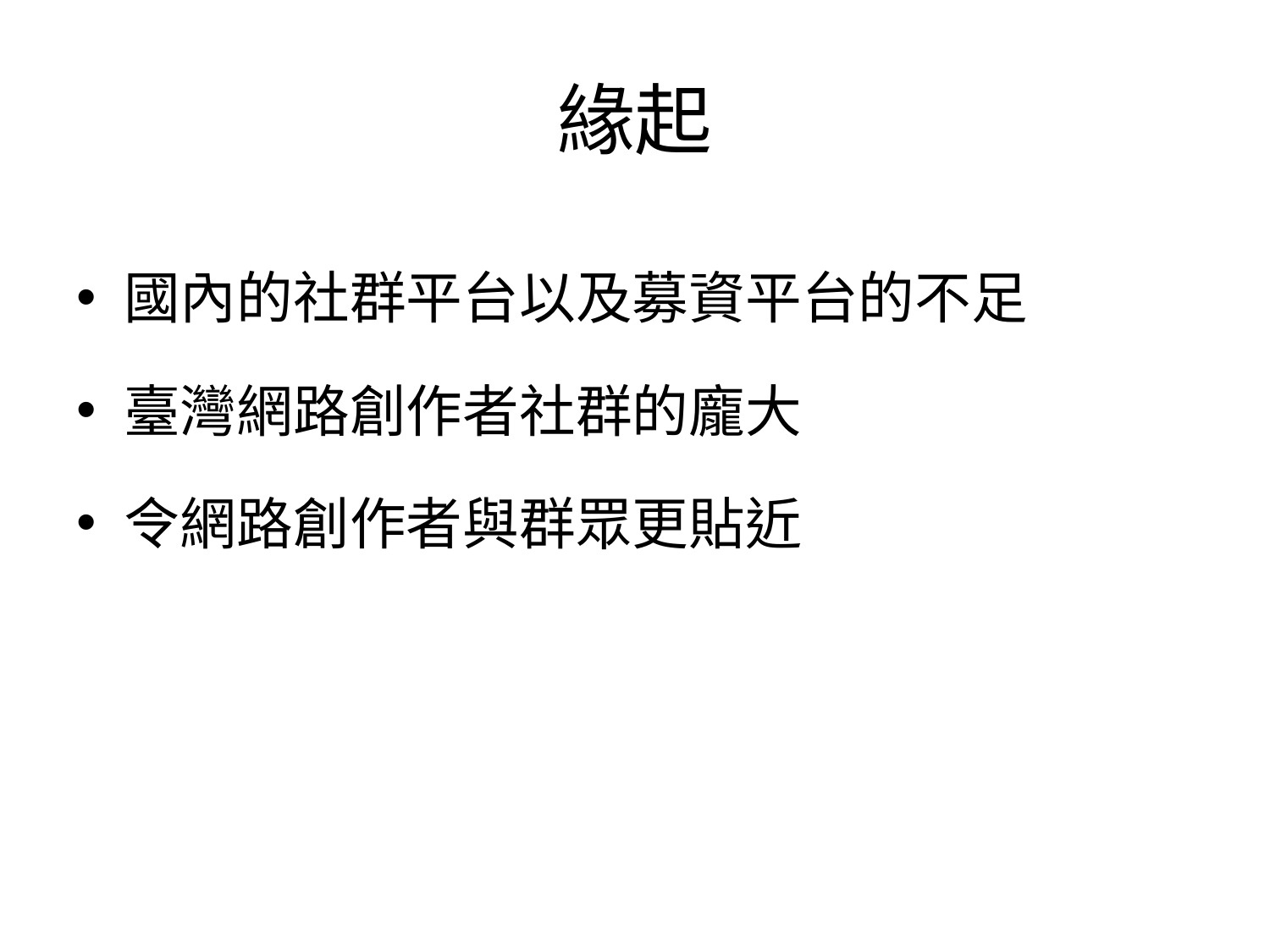

# 緣起
國內的社群平台以及募資平台的不足
臺灣網路創作者社群的龐大
令網路創作者與群眾更貼近